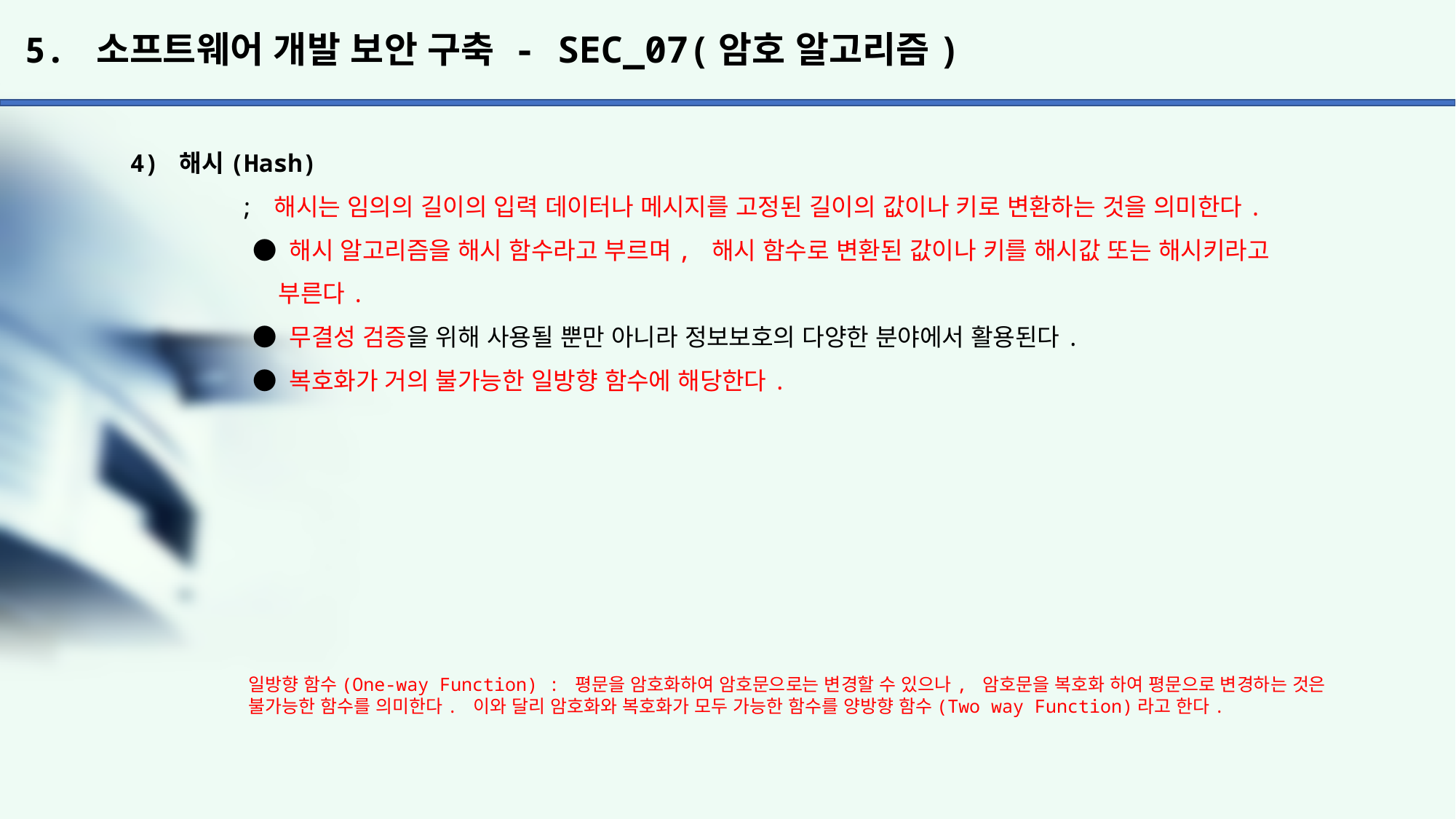

# 5. 소프트웨어 개발 보안 구축 - SEC_07(암호 알고리즘)
4) 해시(Hash)
	; 해시는 임의의 길이의 입력 데이터나 메시지를 고정된 길이의 값이나 키로 변환하는 것을 의미한다.
	  ● 해시 알고리즘을 해시 함수라고 부르며, 해시 함수로 변환된 값이나 키를 해시값 또는 해시키라고
	     부른다.
	  ● 무결성 검증을 위해 사용될 뿐만 아니라 정보보호의 다양한 분야에서 활용된다.
	  ● 복호화가 거의 불가능한 일방향 함수에 해당한다.
일방향 함수(One-way Function) : 평문을 암호화하여 암호문으로는 변경할 수 있으나, 암호문을 복호화 하여 평문으로 변경하는 것은
불가능한 함수를 의미한다. 이와 달리 암호화와 복호화가 모두 가능한 함수를 양방향 함수(Two way Function)라고 한다.